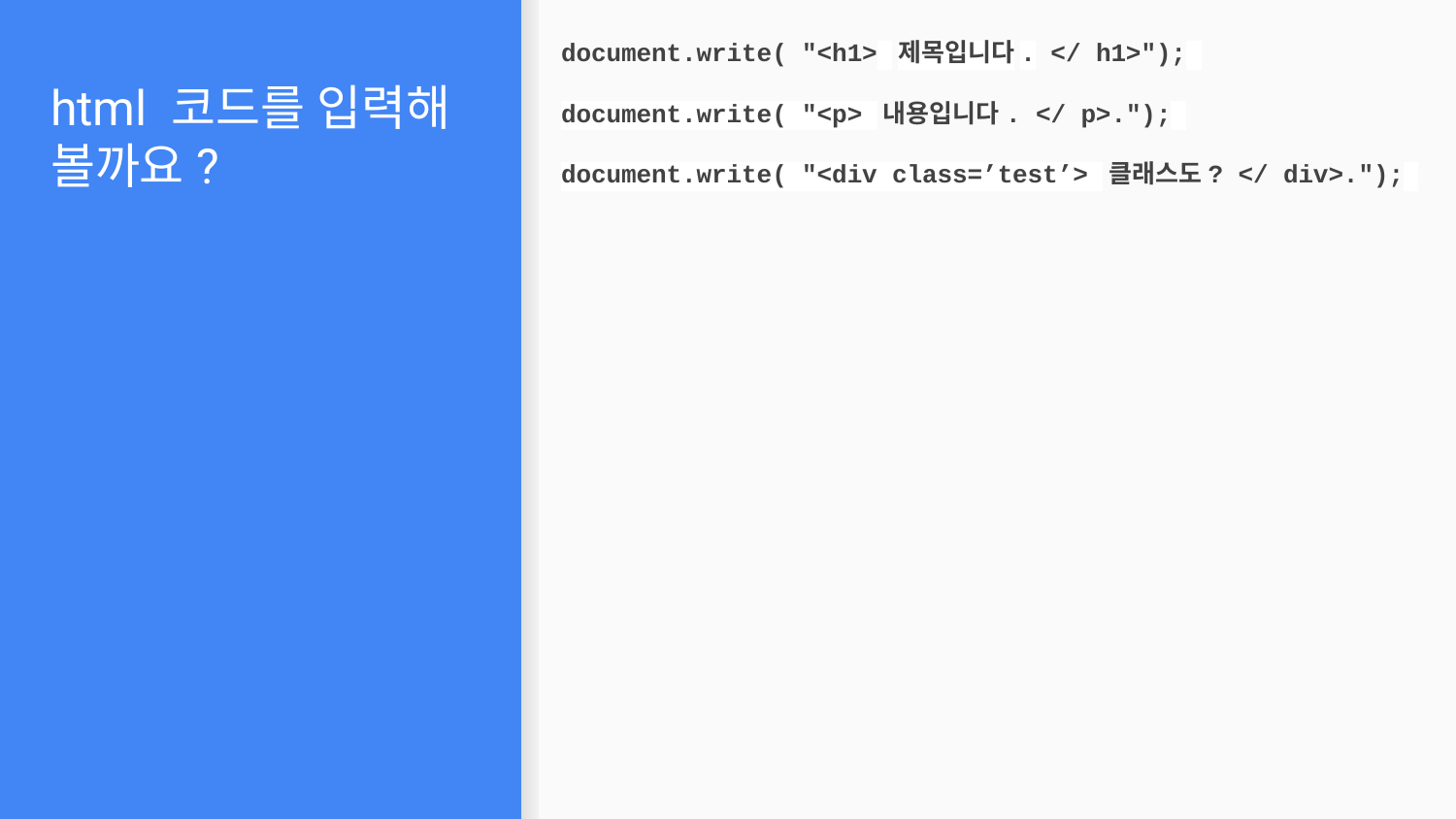

document.write( "<h1> 제목입니다. </ h1>");

document.write( "<p> 내용입니다. </ p>.");

document.write( "<div class=’test’> 클래스도? </ div>.");

# html 코드를 입력해 볼까요?